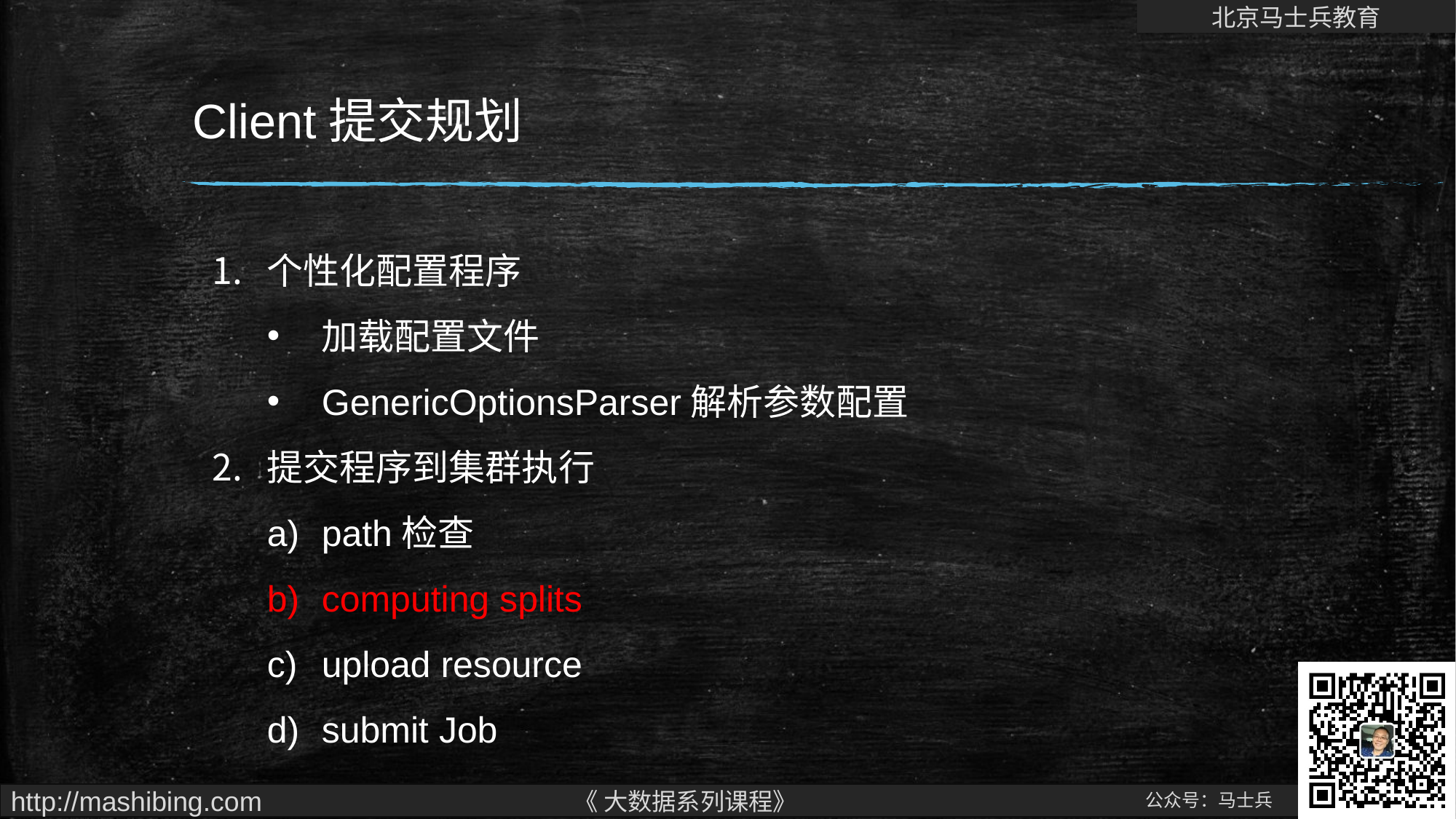

# Client提交规划
个性化配置程序
加载配置文件
GenericOptionsParser解析参数配置
提交程序到集群执行
path检查
computing splits
upload resource
submit Job